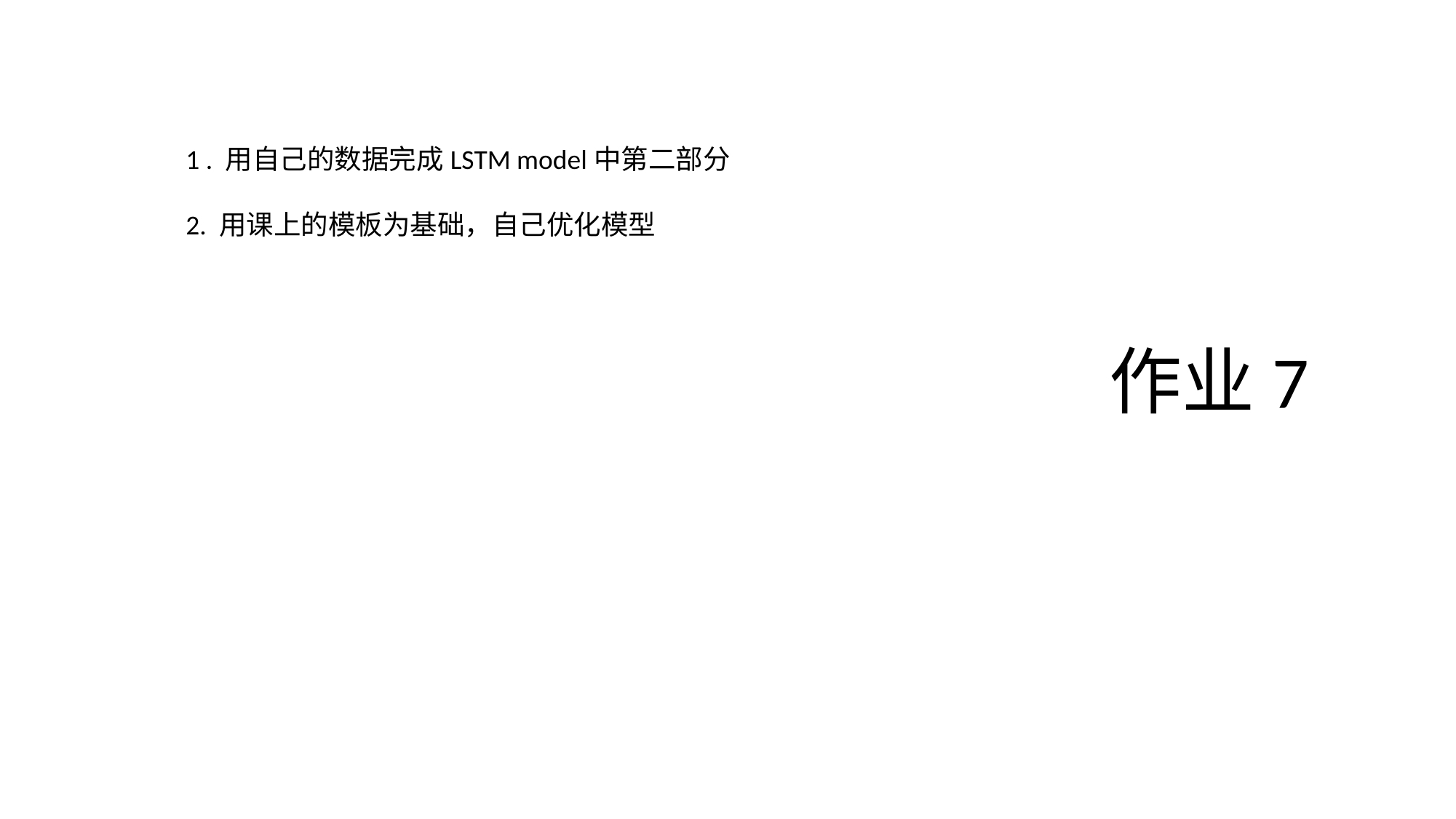

作业7
1 . 用自己的数据完成LSTM model中第二部分

2. 用课上的模板为基础，自己优化模型